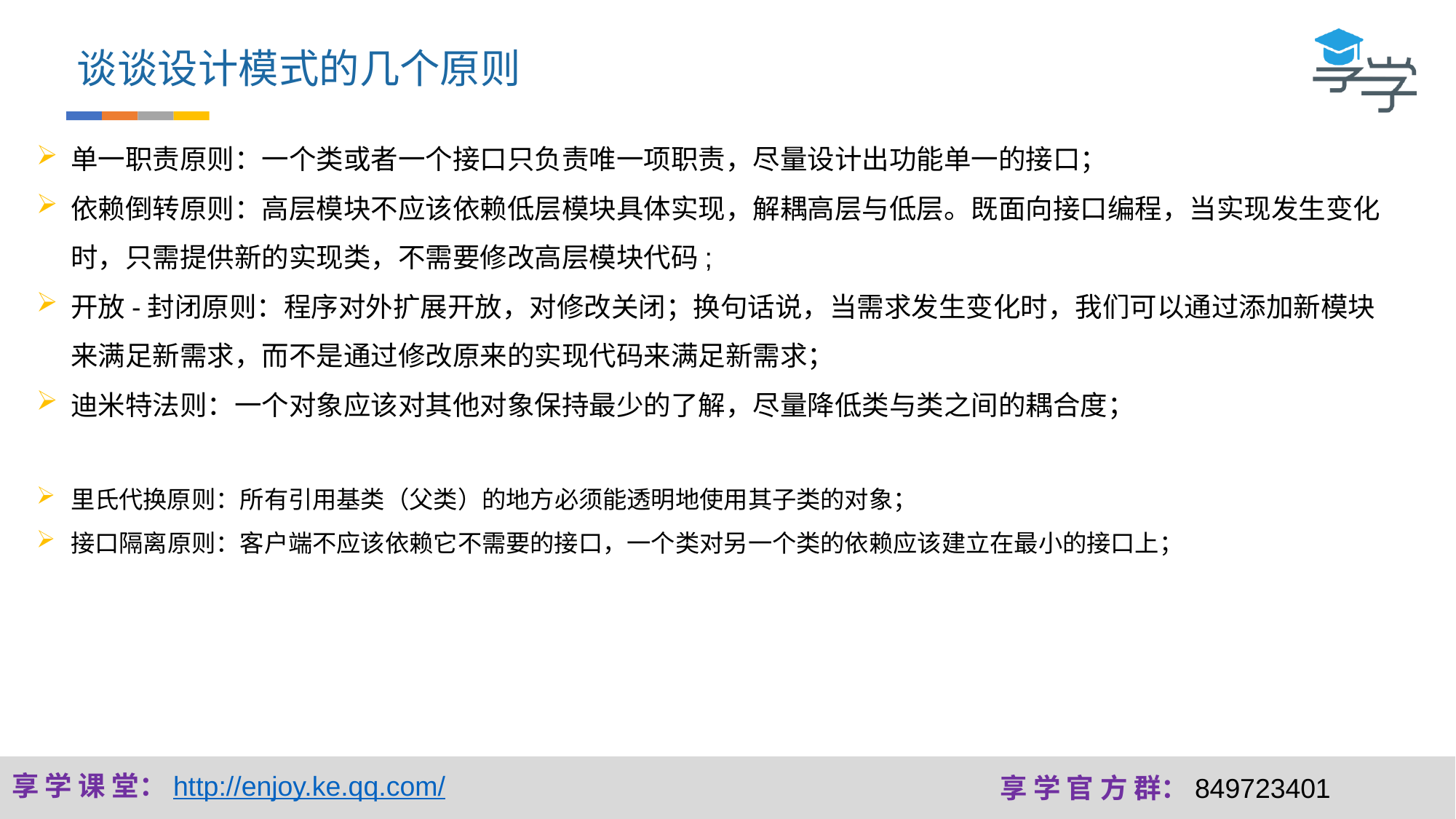

谈谈设计模式的几个原则

单一职责原则：一个类或者一个接口只负责唯一项职责，尽量设计出功能单一的接口；
依赖倒转原则：高层模块不应该依赖低层模块具体实现，解耦高层与低层。既面向接口编程，当实现发生变化时，只需提供新的实现类，不需要修改高层模块代码;
开放-封闭原则：程序对外扩展开放，对修改关闭；换句话说，当需求发生变化时，我们可以通过添加新模块来满足新需求，而不是通过修改原来的实现代码来满足新需求；
迪米特法则：一个对象应该对其他对象保持最少的了解，尽量降低类与类之间的耦合度；

里氏代换原则：所有引用基类（父类）的地方必须能透明地使用其子类的对象；
接口隔离原则：客户端不应该依赖它不需要的接口，一个类对另一个类的依赖应该建立在最小的接口上；